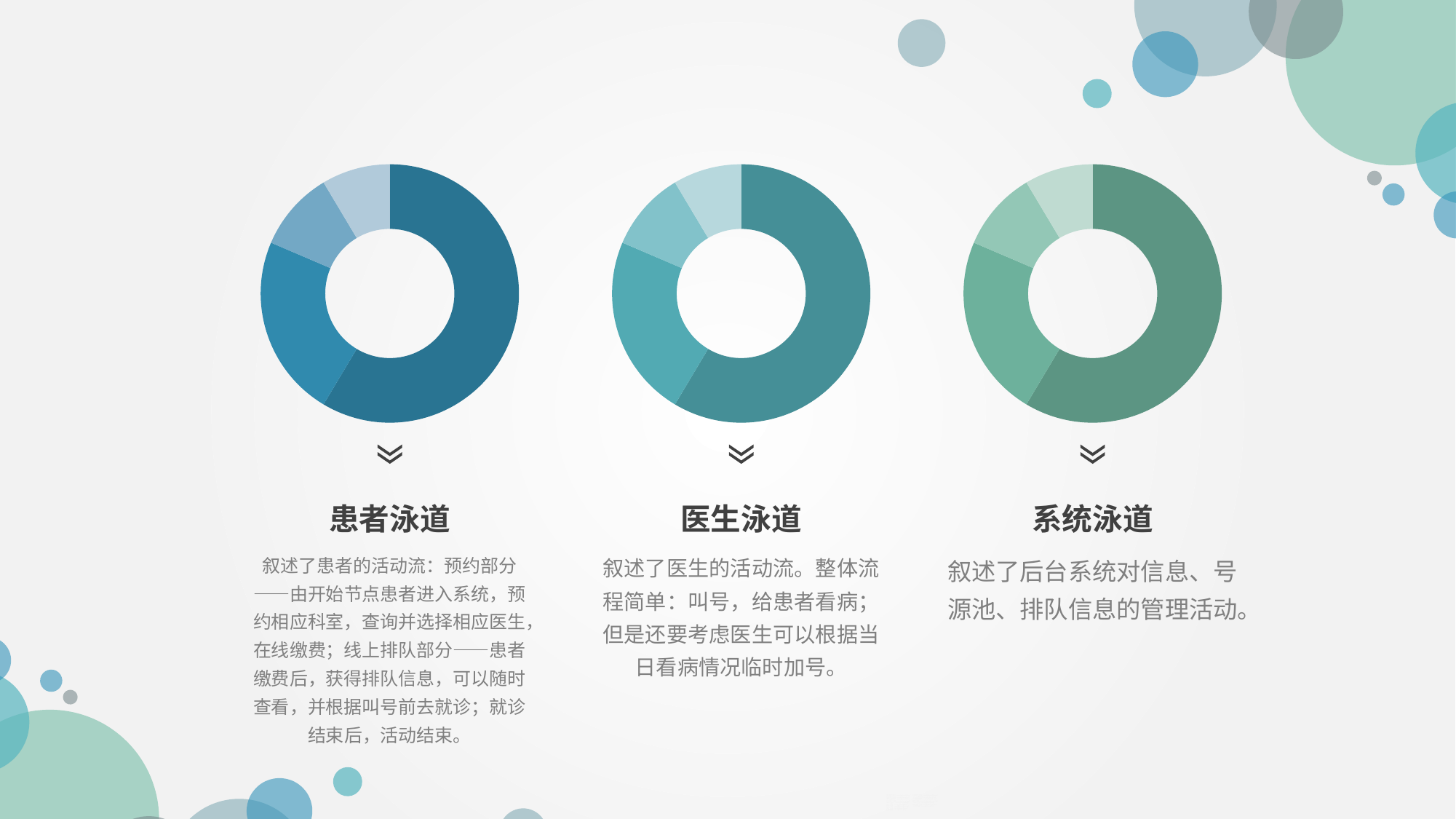

### Chart

| Category | 销售额 |
|---|---|
| 第一季度 | 8.2 |
| 第二季度 | 3.2 |
| 第三季度 | 1.4 |
| 第四季度 | 1.2 |

### Chart

| Category | 销售额 |
|---|---|
| 第一季度 | 8.2 |
| 第二季度 | 3.2 |
| 第三季度 | 1.4 |
| 第四季度 | 1.2 |

### Chart

| Category | 销售额 |
|---|---|
| 第一季度 | 8.2 |
| 第二季度 | 3.2 |
| 第三季度 | 1.4 |
| 第四季度 | 1.2 |

患者泳道
医生泳道
系统泳道
叙述了患者的活动流：预约部分——由开始节点患者进入系统，预约相应科室，查询并选择相应医生，在线缴费；线上排队部分——患者缴费后，获得排队信息，可以随时查看，并根据叫号前去就诊；就诊结束后，活动结束。
叙述了医生的活动流。整体流程简单：叫号，给患者看病；但是还要考虑医生可以根据当日看病情况临时加号。
叙述了后台系统对信息、号源池、排队信息的管理活动。
PPT模板下载：www.1ppt.com/moban/     行业PPT模板：www.1ppt.com/hangye/
节日PPT模板：www.1ppt.com/jieri/           PPT素材下载：www.1ppt.com/sucai/
PPT背景图片：www.1ppt.com/beijing/      PPT图表下载：www.1ppt.com/tubiao/
优秀PPT下载：www.1ppt.com/xiazai/        PPT教程： www.1ppt.com/powerpoint/
Word教程： www.1ppt.com/word/              Excel教程：www.1ppt.com/excel/
资料下载：www.1ppt.com/ziliao/                PPT课件下载：www.1ppt.com/kejian/
范文下载：www.1ppt.com/fanwen/             试卷下载：www.1ppt.com/shiti/
教案下载：www.1ppt.com/jiaoan/
字体下载：www.1ppt.com/ziti/